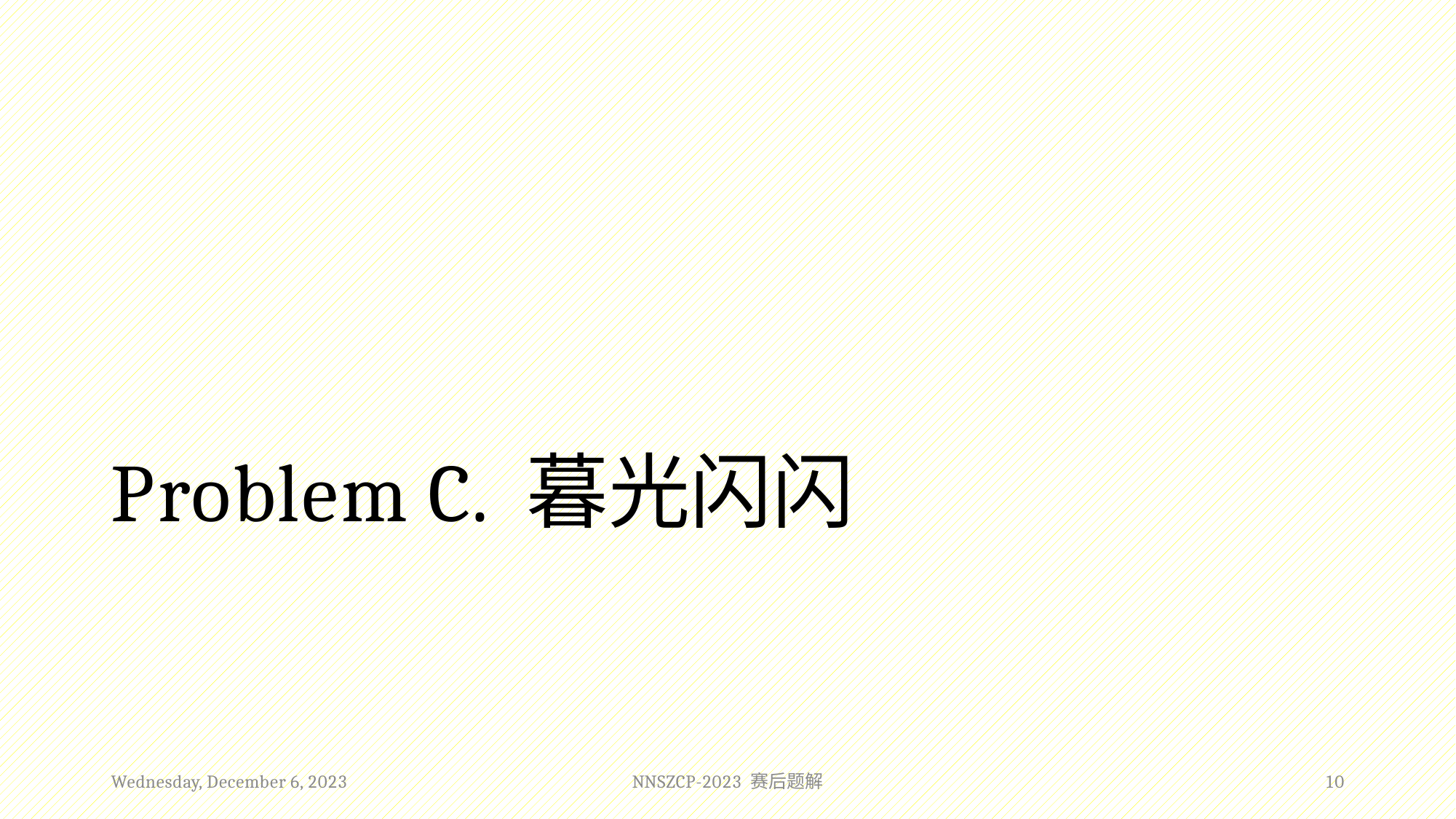

# Problem C. 暮光闪闪
Wednesday, December 6, 2023
NNSZCP-2023 赛后题解
10